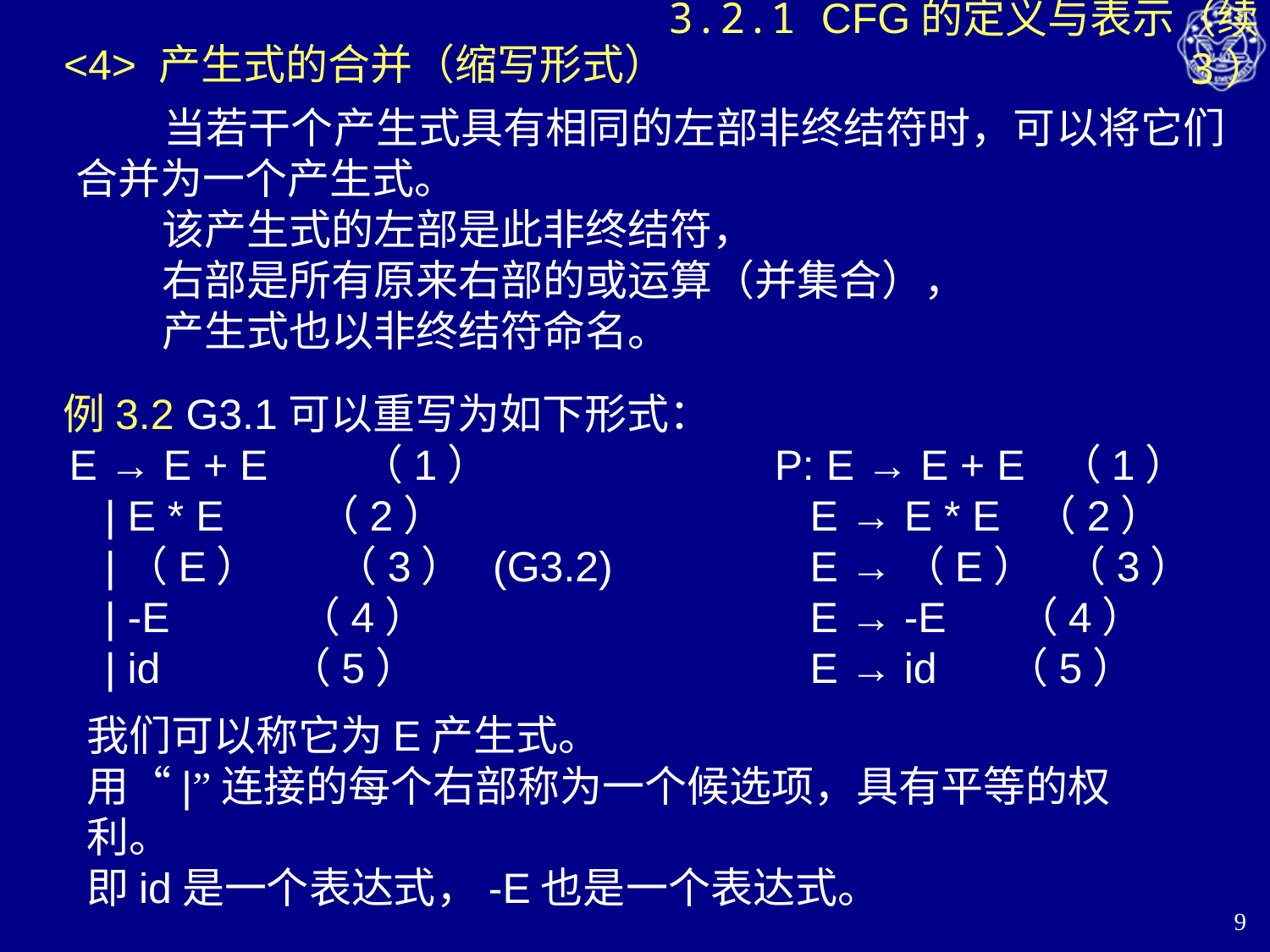

# 3.2.1 CFG的定义与表示（续3）
<4> 产生式的合并（缩写形式）
        当若干个产生式具有相同的左部非终结符时，可以将它们合并为一个产生式。
        该产生式的左部是此非终结符，
        右部是所有原来右部的或运算（并集合），
        产生式也以非终结符命名。
  例3.2 G3.1可以重写为如下形式：
   E → E + E       （1）
      | E * E       （2）
      |（E）        （3）  (G3.2)
      | -E          （4）
      | id          （5）
P: E → E + E  （1）
   E → E * E  （2）
   E →（E）   （3）
   E → -E     （4）
   E → id     （5）
我们可以称它为E产生式。
用“|”连接的每个右部称为一个候选项，具有平等的权利。
即id是一个表达式，-E也是一个表达式。
9